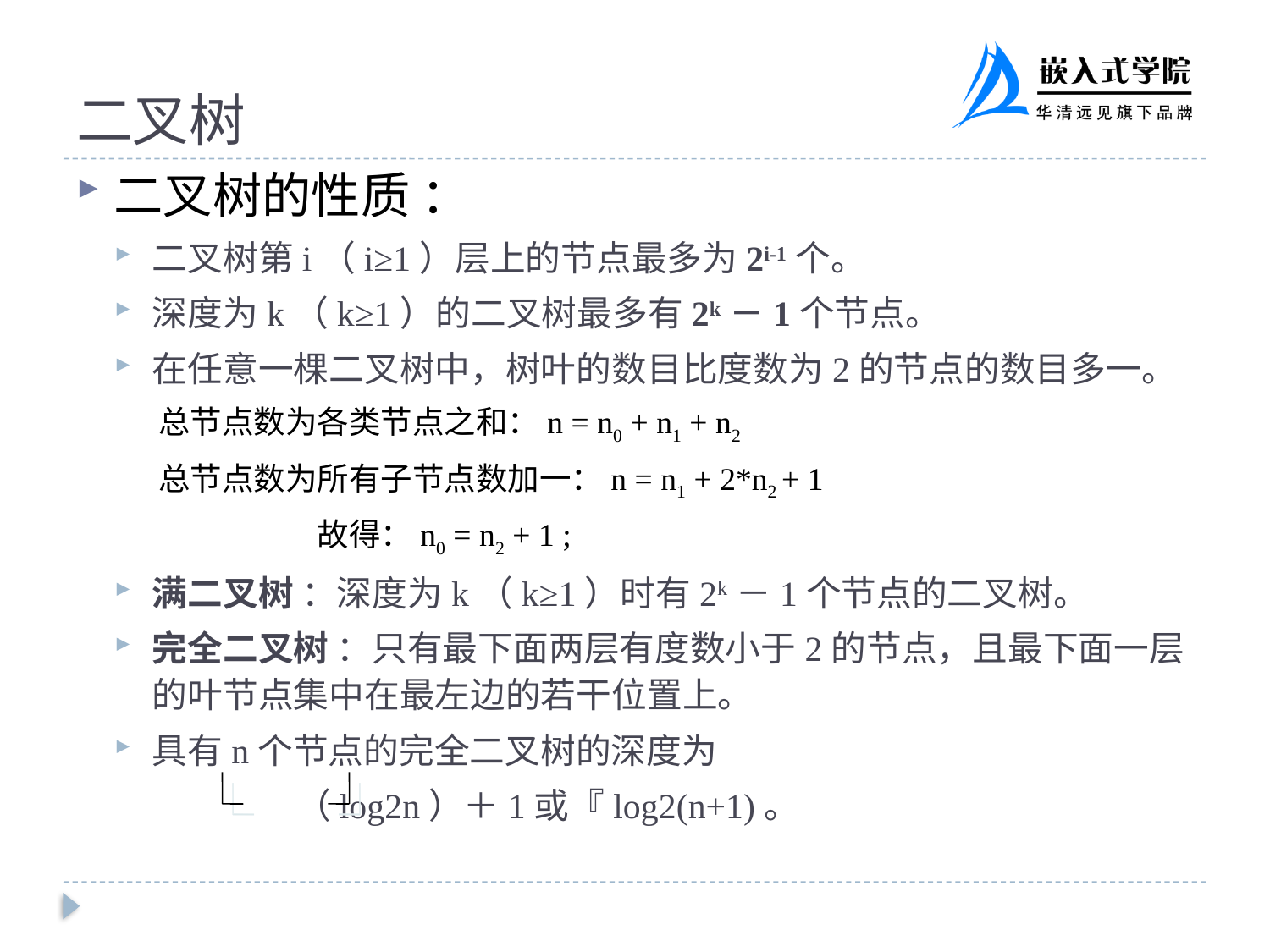

# 二叉树
二叉树的性质 ：
二叉树第i（i≥1）层上的节点最多为2i-1个。
深度为k（k≥1）的二叉树最多有2k－1个节点。
在任意一棵二叉树中，树叶的数目比度数为2的节点的数目多一。
总节点数为各类节点之和：n = n0 + n1 + n2
总节点数为所有子节点数加一：n = n1 + 2*n2 + 1
		故得：n0 = n2 + 1 ;
满二叉树 ：深度为k（k≥1）时有2k－1个节点的二叉树。
完全二叉树 ：只有最下面两层有度数小于2的节点，且最下面一层的叶节点集中在最左边的若干位置上。
具有n个节点的完全二叉树的深度为
		 （log2n）＋1或『log2(n+1)。

125